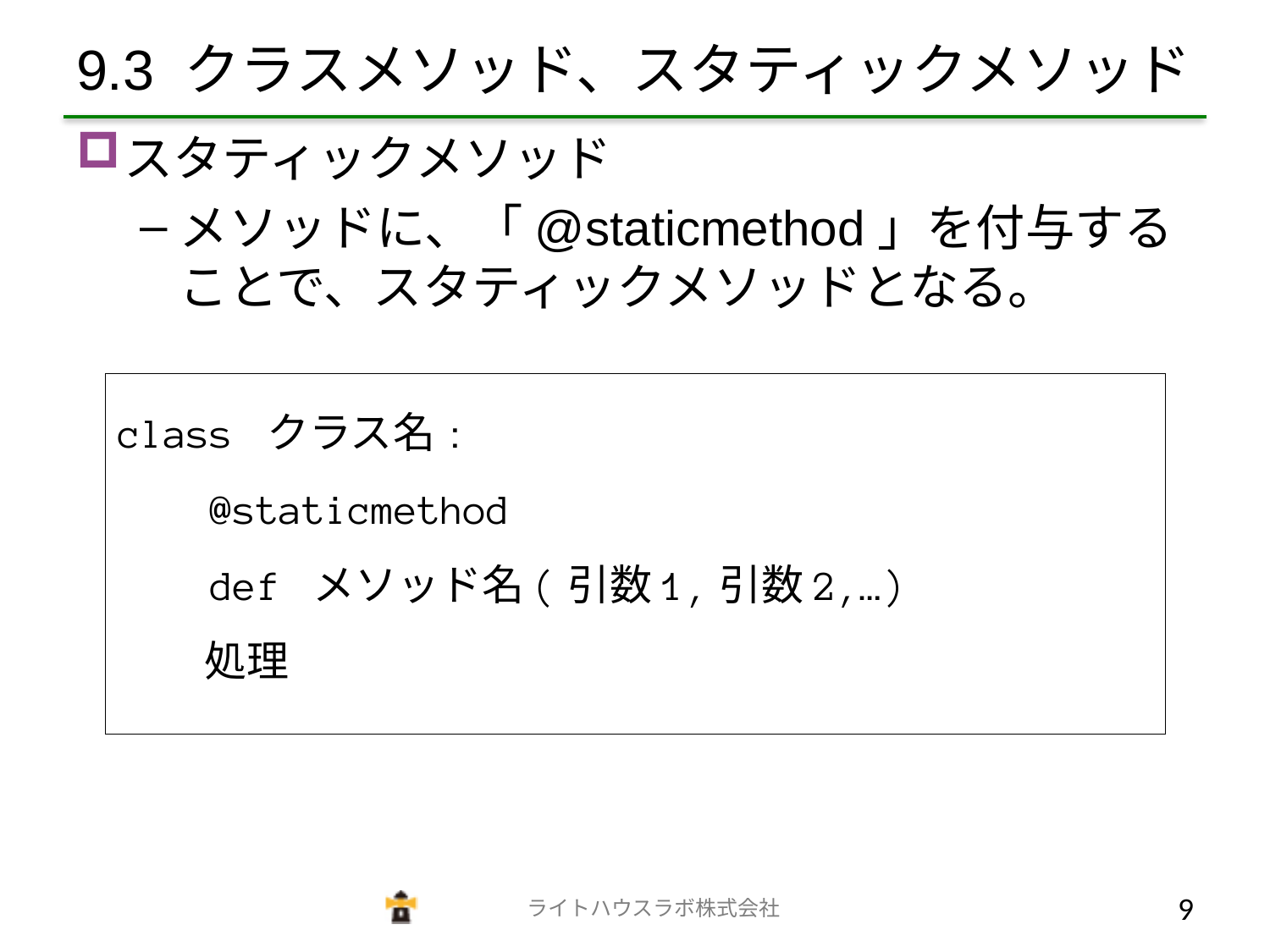

# 9.3 クラスメソッド、スタティックメソッド
スタティックメソッド
メソッドに、「@staticmethod」を付与することで、スタティックメソッドとなる。
class クラス名:
    @staticmethod
    def メソッド名(引数1,引数2,…)
        処理
　　　　　　　　　　　　　ライトハウスラボ株式会社
9